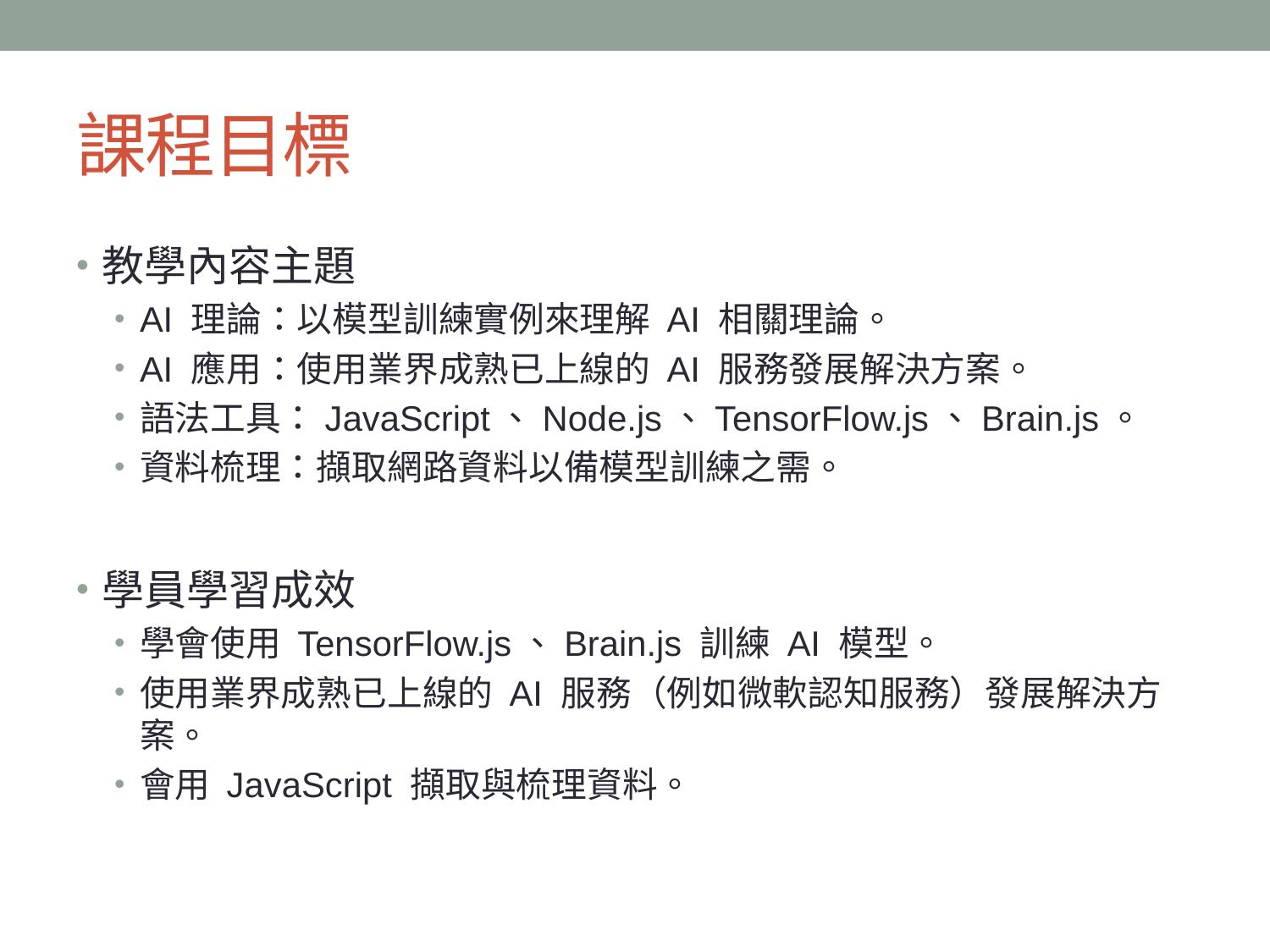

# 課程目標
教學內容主題
AI 理論：以模型訓練實例來理解 AI 相關理論。
AI 應用：使用業界成熟已上線的 AI 服務發展解決方案。
語法工具：JavaScript、Node.js、TensorFlow.js、Brain.js。
資料梳理：擷取網路資料以備模型訓練之需。

學員學習成效
學會使用 TensorFlow.js、Brain.js 訓練 AI 模型。
使用業界成熟已上線的 AI 服務（例如微軟認知服務）發展解決方案。
會用 JavaScript 擷取與梳理資料。